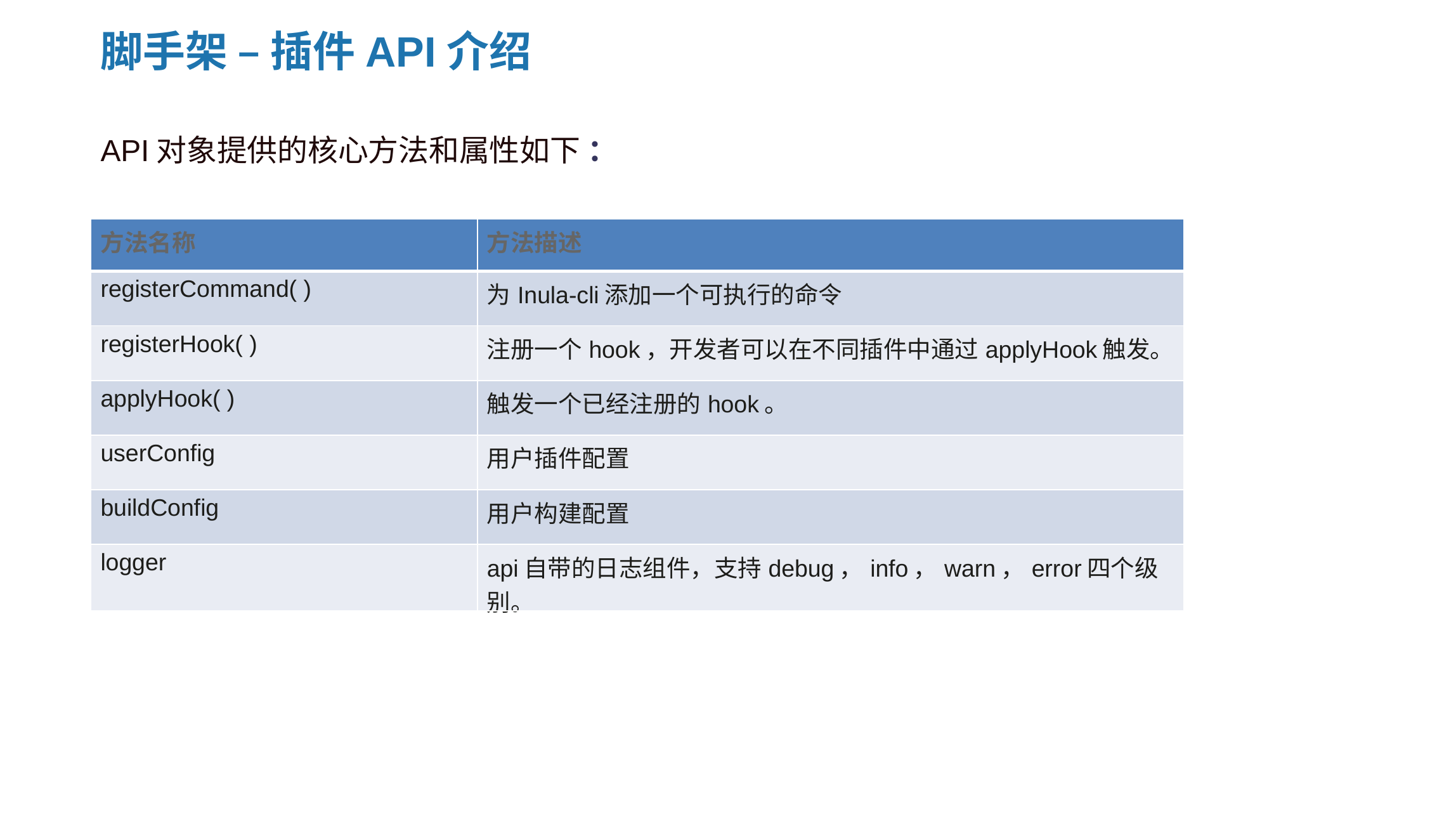

脚手架 – 插件API介绍
 API对象提供的核心方法和属性如下 ：
| 方法名称 | 方法描述 |
| --- | --- |
| registerCommand( ) | 为Inula-cli添加一个可执行的命令 |
| registerHook( ) | 注册一个hook，开发者可以在不同插件中通过applyHook触发。 |
| applyHook( ) | 触发一个已经注册的hook。 |
| userConfig | 用户插件配置 |
| buildConfig | 用户构建配置 |
| logger | api自带的日志组件，支持debug，info，warn，error四个级别。 |